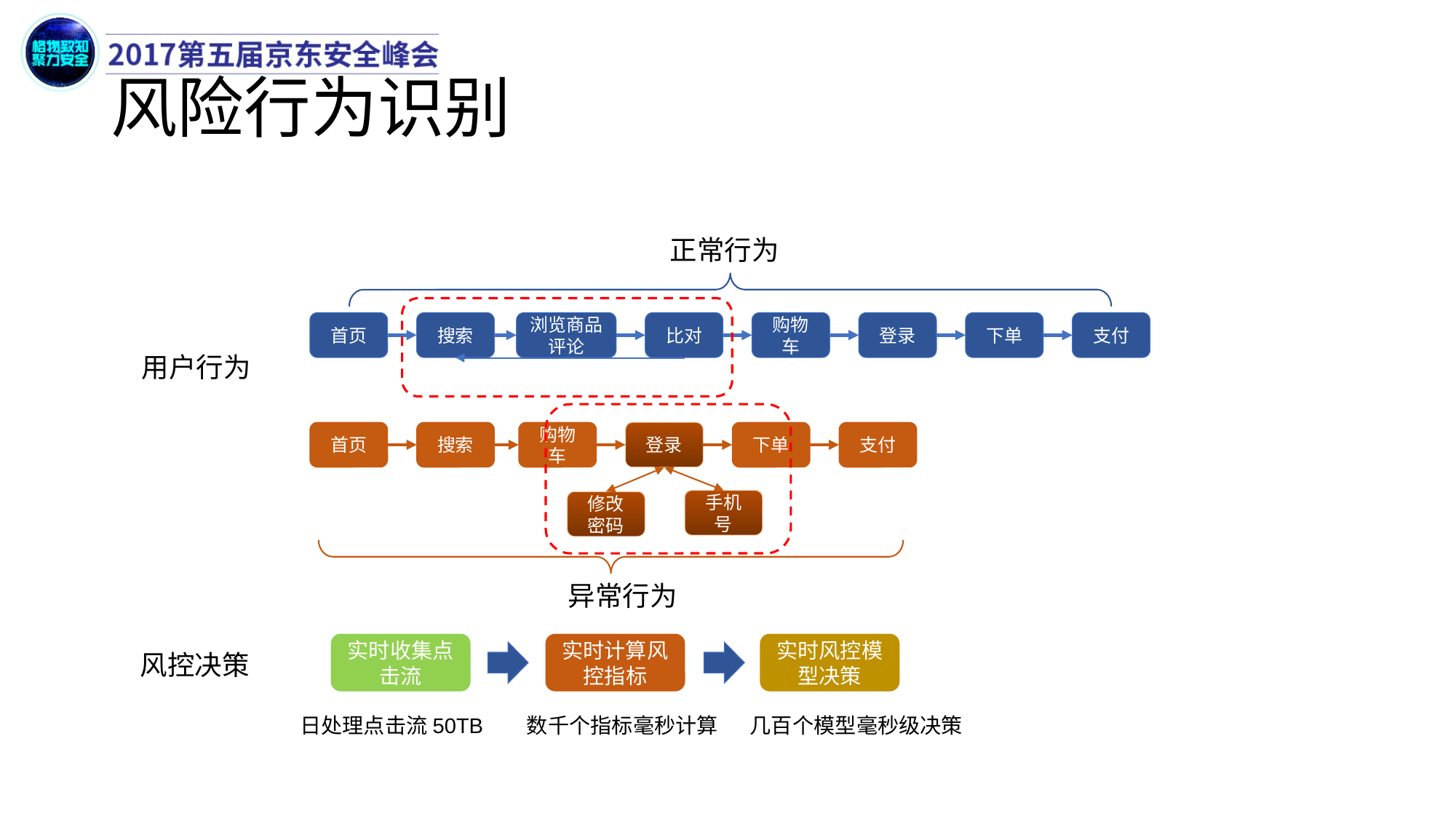

# 风险行为识别
正常行为

首页
搜索
浏览商品评论
比对
购物车
登录
下单
支付
用户行为

首页
搜索
购物车
登录
下单
支付
手机号
修改密码
异常行为
实时收集点击流
实时计算风控指标
实时风控模型决策

风控决策
日处理点击流50TB
数千个指标毫秒计算
几百个模型毫秒级决策